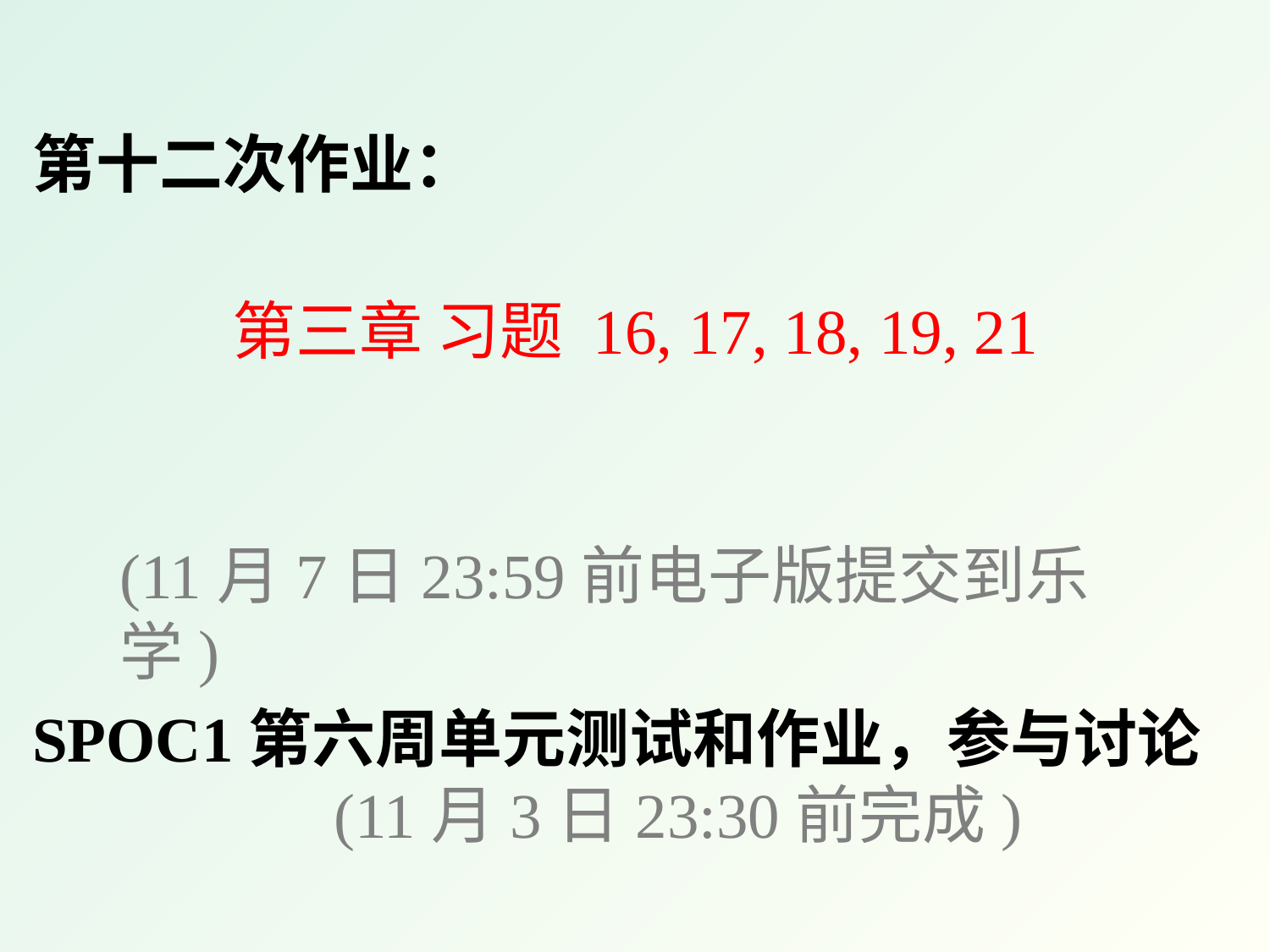

第十二次作业：
第三章 习题 16, 17, 18, 19, 21
(11月7日23:59前电子版提交到乐学)
SPOC1第六周单元测试和作业，参与讨论
                   (11月3日23:30前完成)